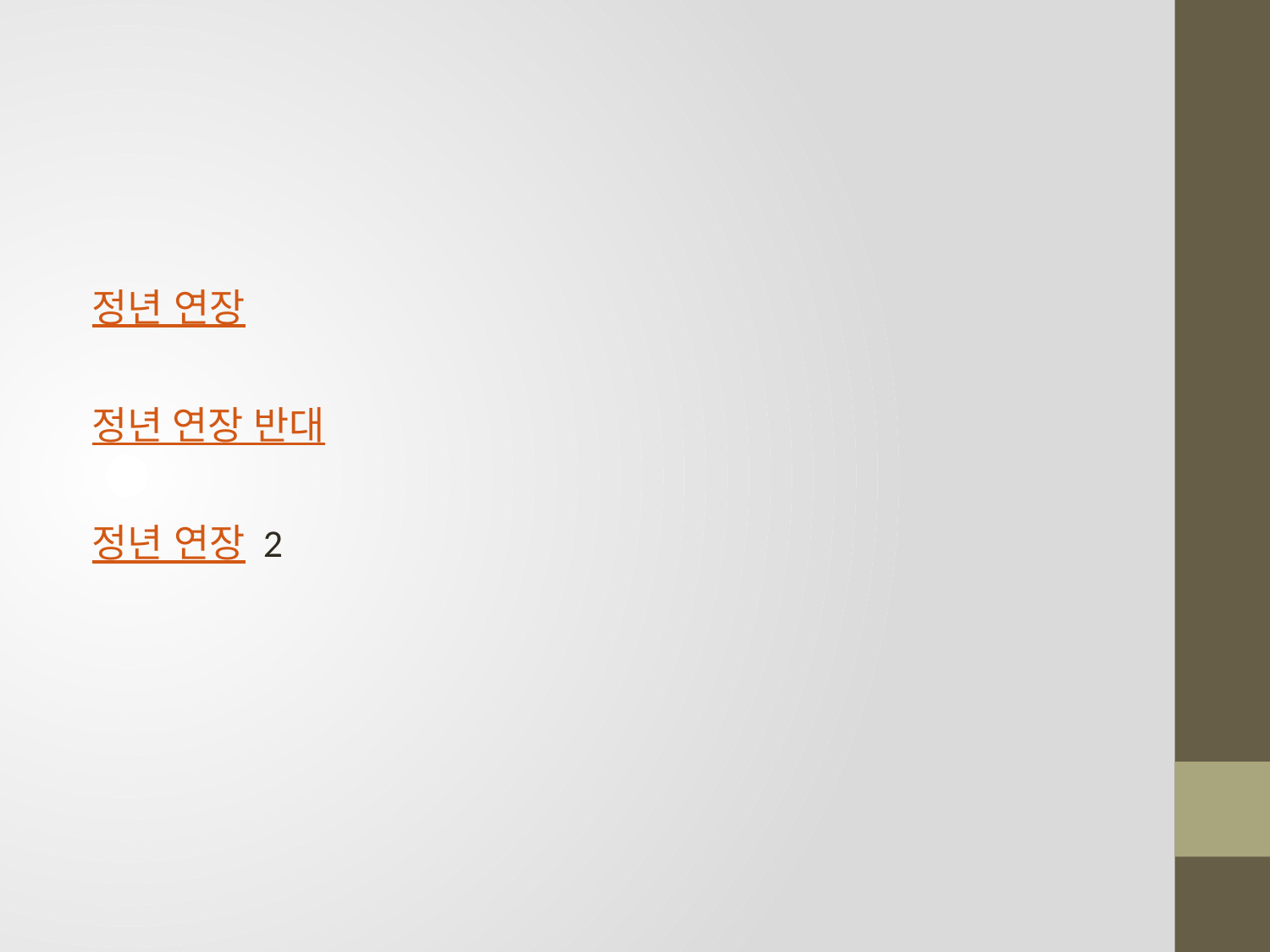

#

정년 연장

정년 연장 반대

정년 연장 2